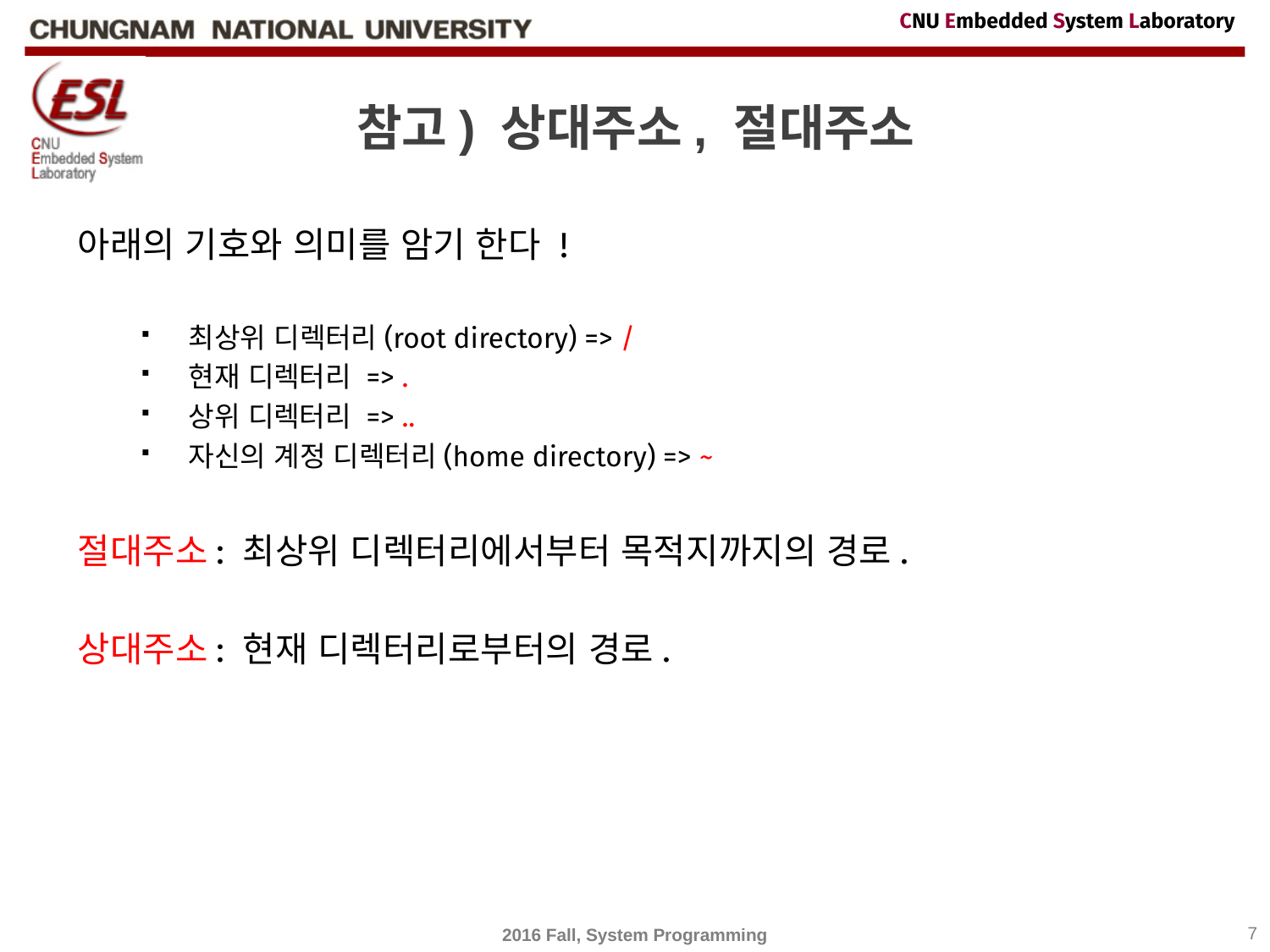

# 참고) 상대주소, 절대주소
아래의 기호와 의미를 암기 한다 !

최상위 디렉터리(root directory) => /
현재 디렉터리 => .
상위 디렉터리 => ..
자신의 계정 디렉터리(home directory) => ~

절대주소: 최상위 디렉터리에서부터 목적지까지의 경로.

상대주소: 현재 디렉터리로부터의 경로.

2016 Fall, System Programming
7